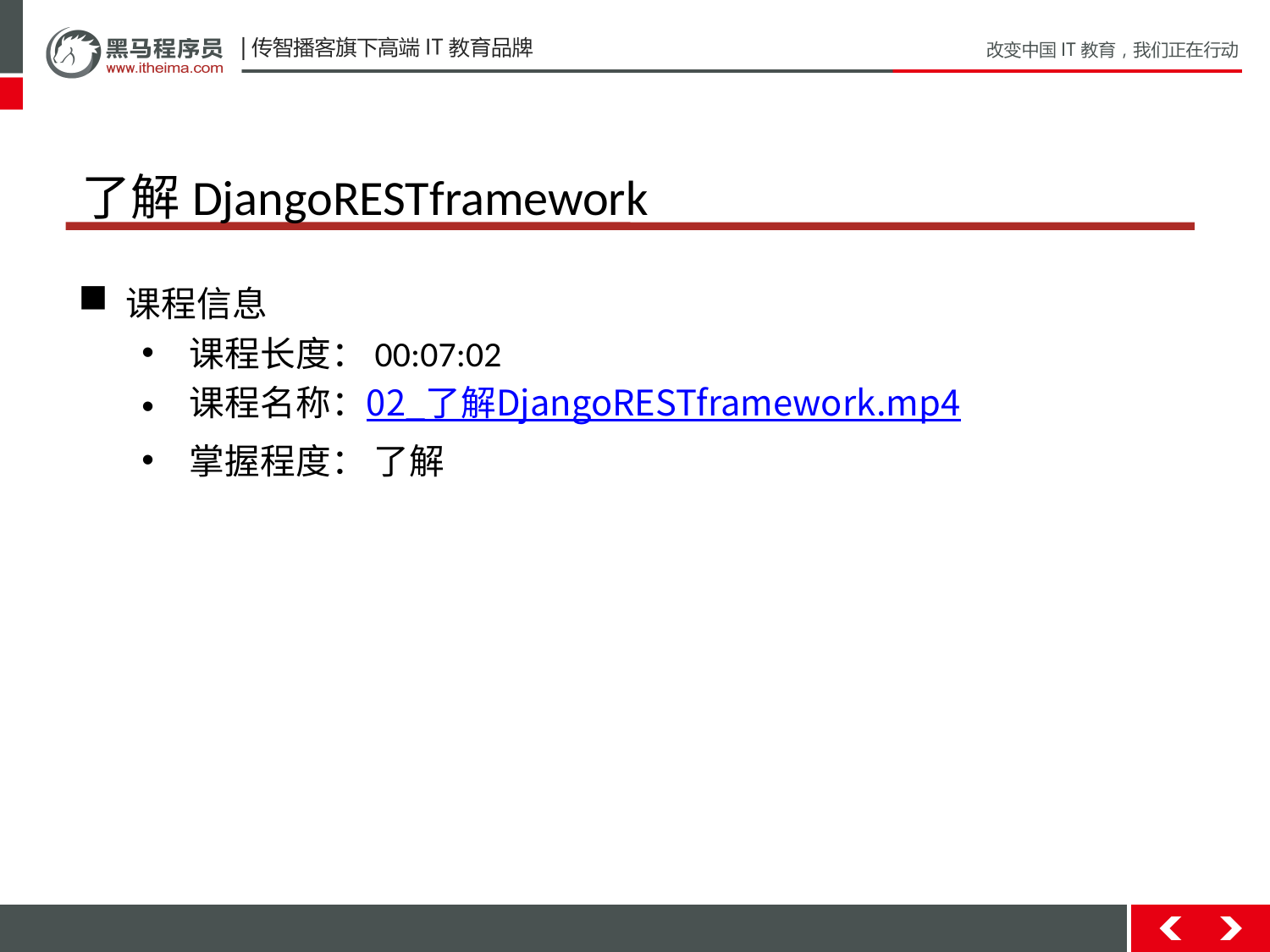

# 了解DjangoRESTframework

课程信息
课程长度：00:07:02
课程名称：02_了解DjangoRESTframework.mp4
掌握程度： 了解